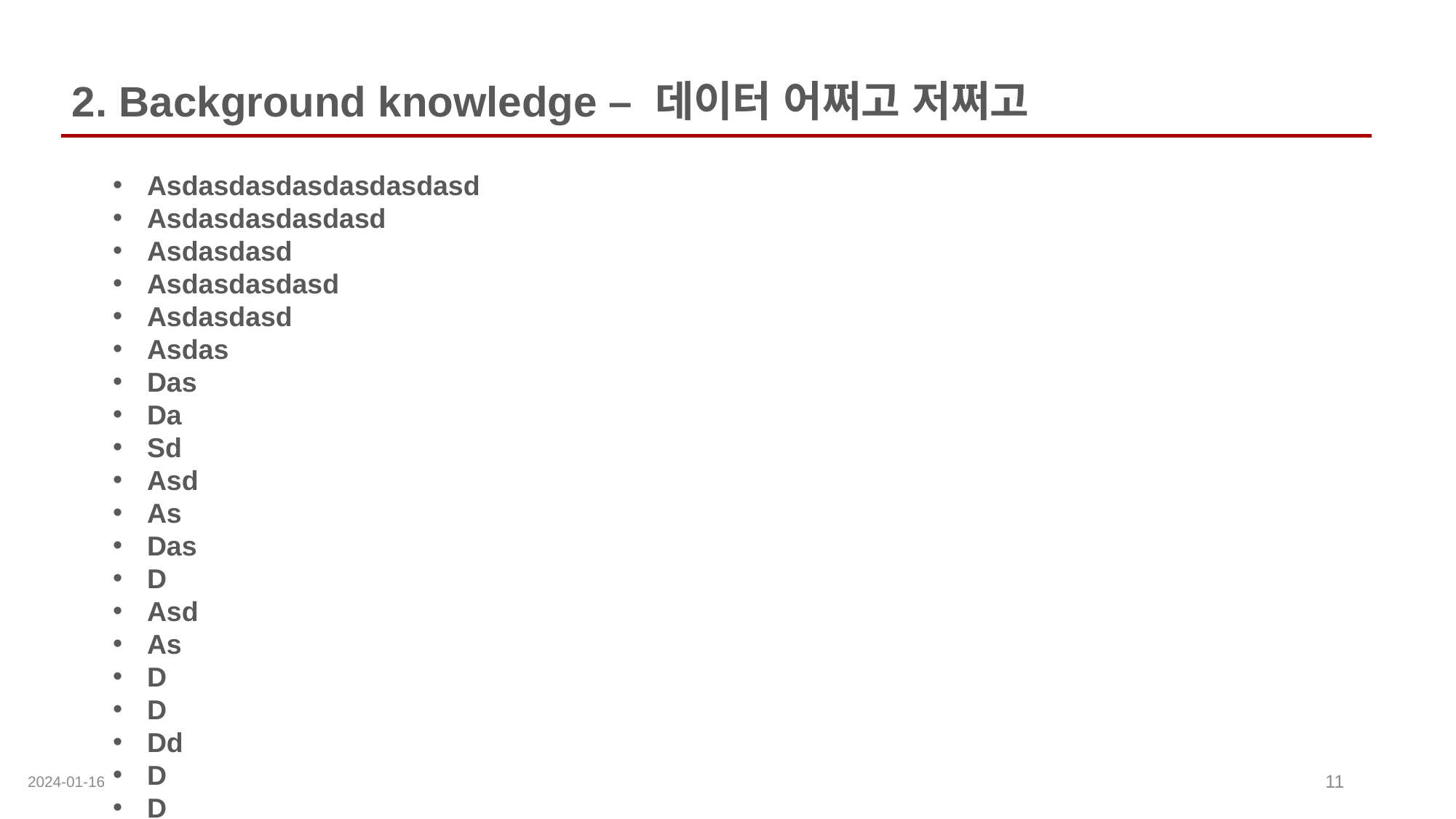

2. Background knowledge – 데이터 어쩌고 저쩌고
Asdasdasdasdasdasdasd
Asdasdasdasdasd
Asdasdasd
Asdasdasdasd
Asdasdasd
Asdas
Das
Da
Sd
Asd
As
Das
D
Asd
As
D
D
Dd
D
D
D

Dd
D

D
Ds
D
A
Sd
As
D
Asd

2024-01-16
11